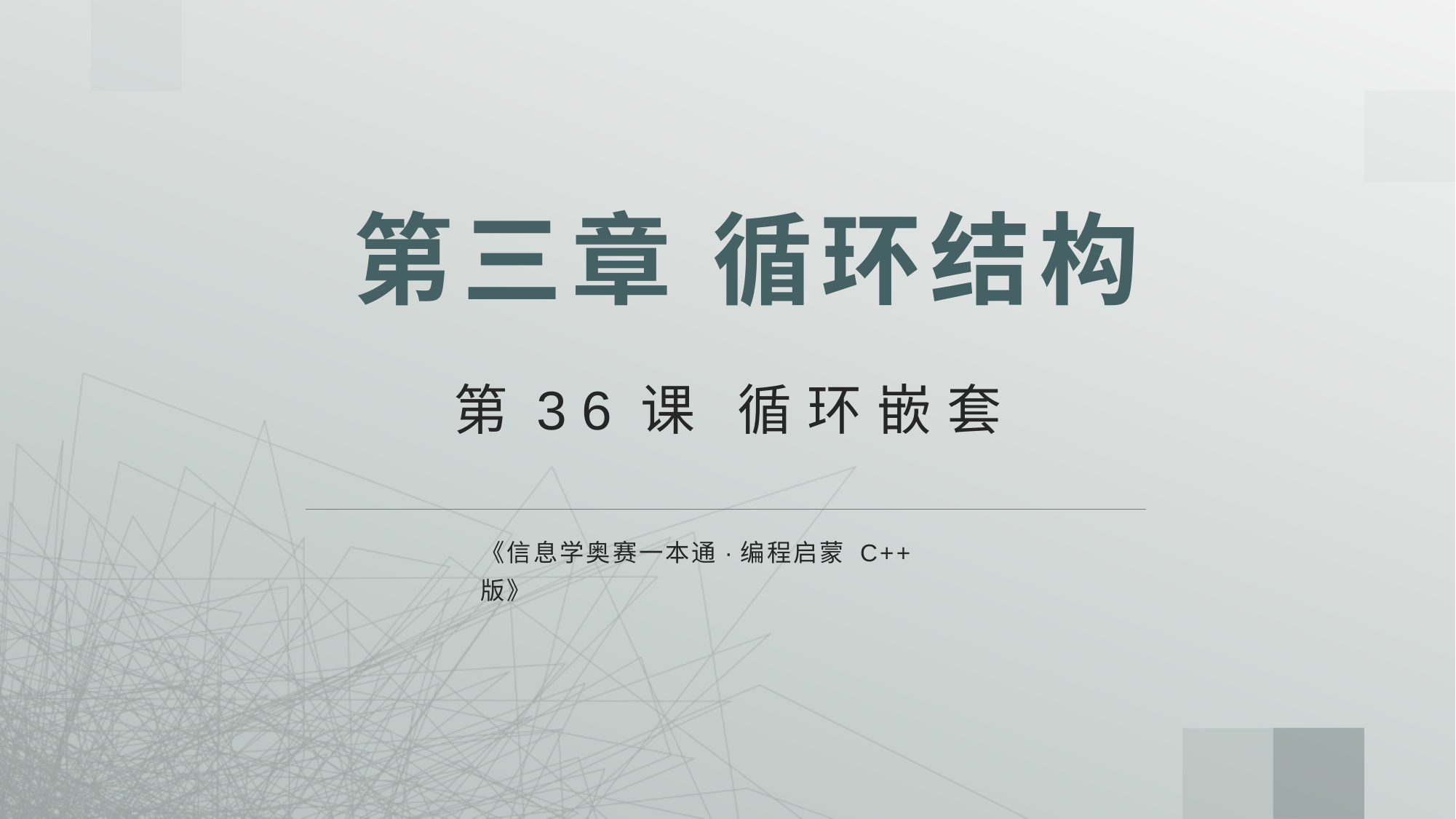

# 第三章 循环结构
第36课 循环嵌套
《信息学奥赛一本通·编程启蒙 C++版》